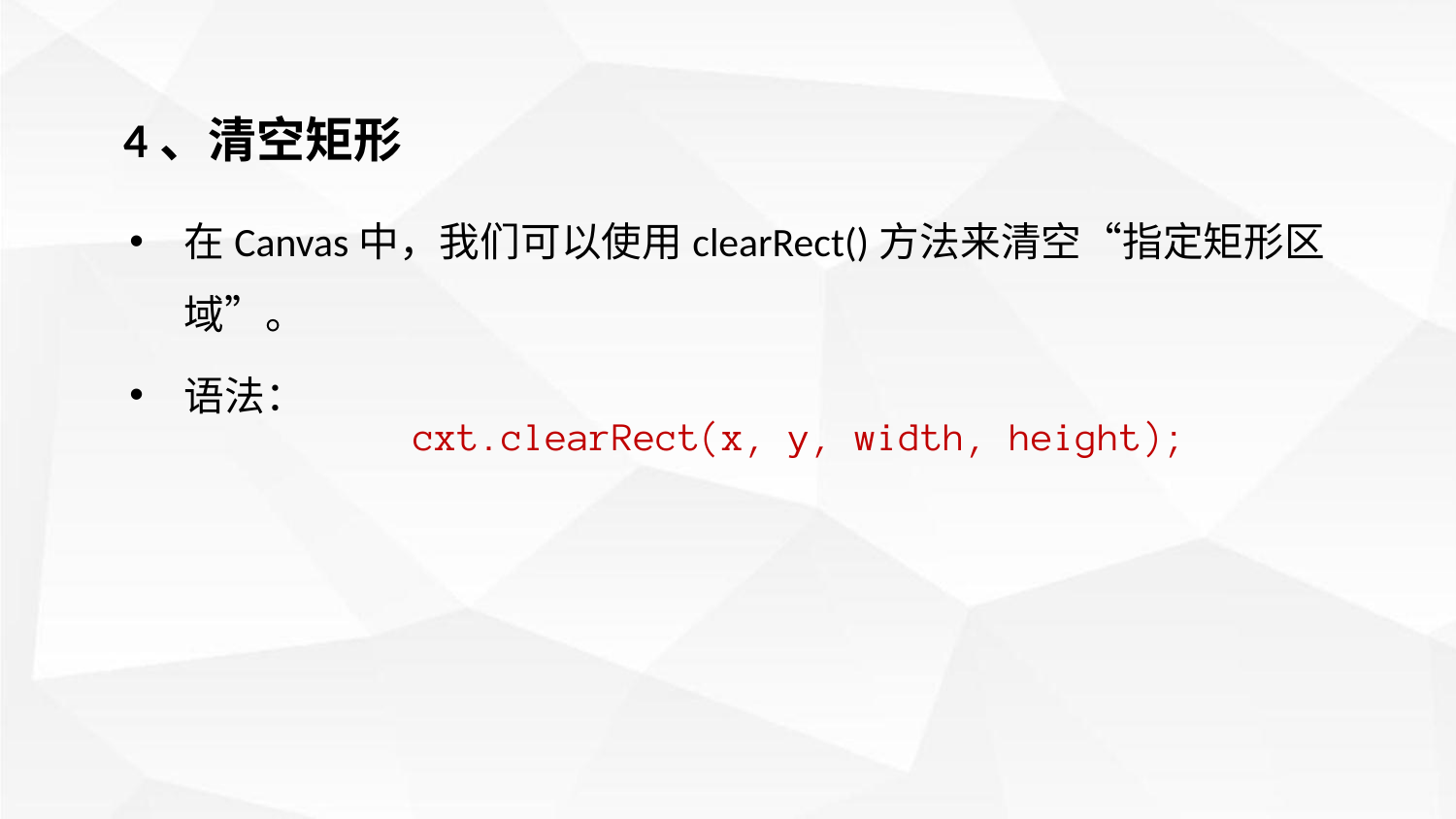

4、清空矩形
在Canvas中，我们可以使用clearRect()方法来清空“指定矩形区域”。
语法：
cxt.clearRect(x, y, width, height);